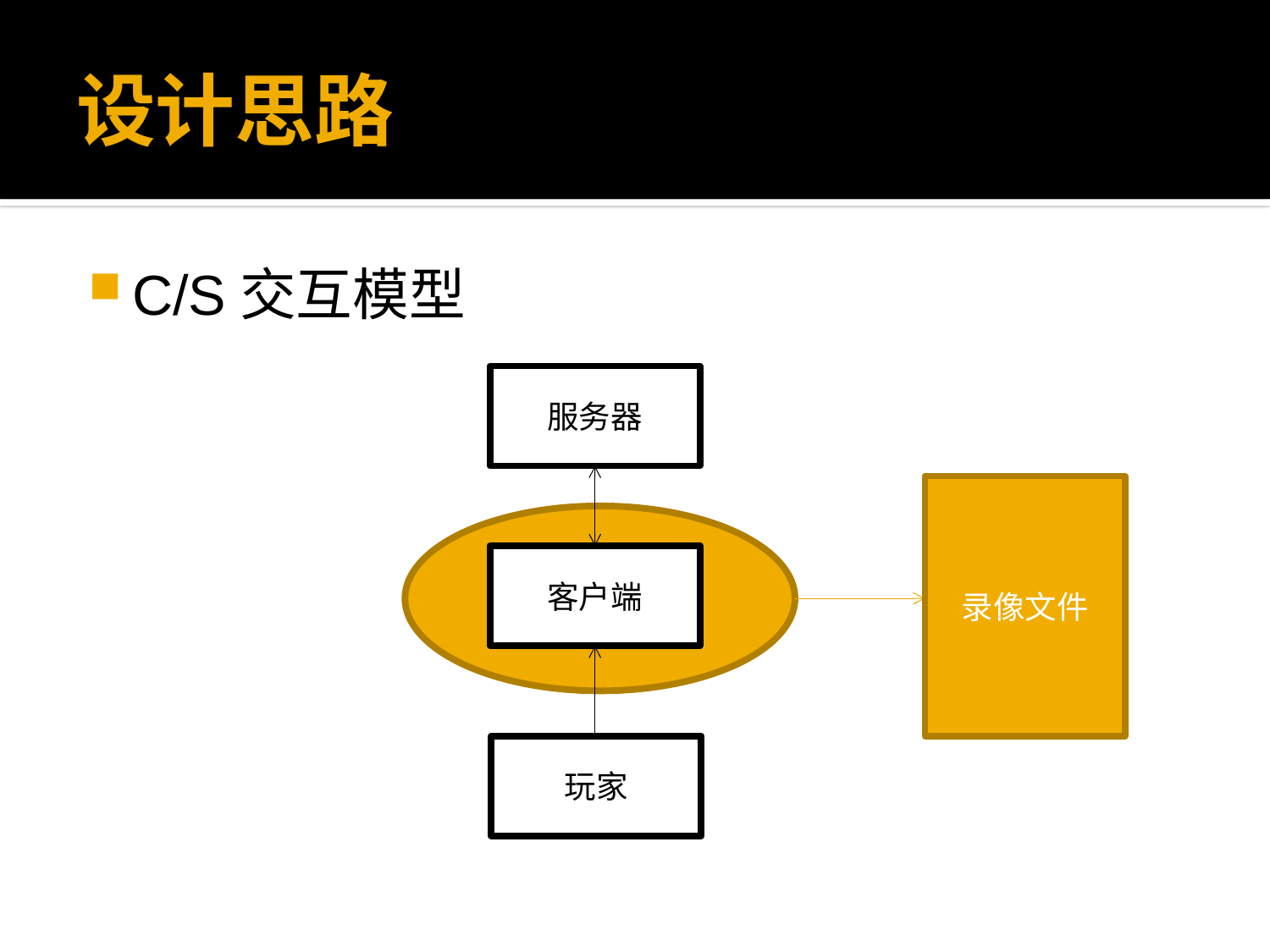

# 设计思路
C/S交互模型
服务器
录像文件

客户端
玩家